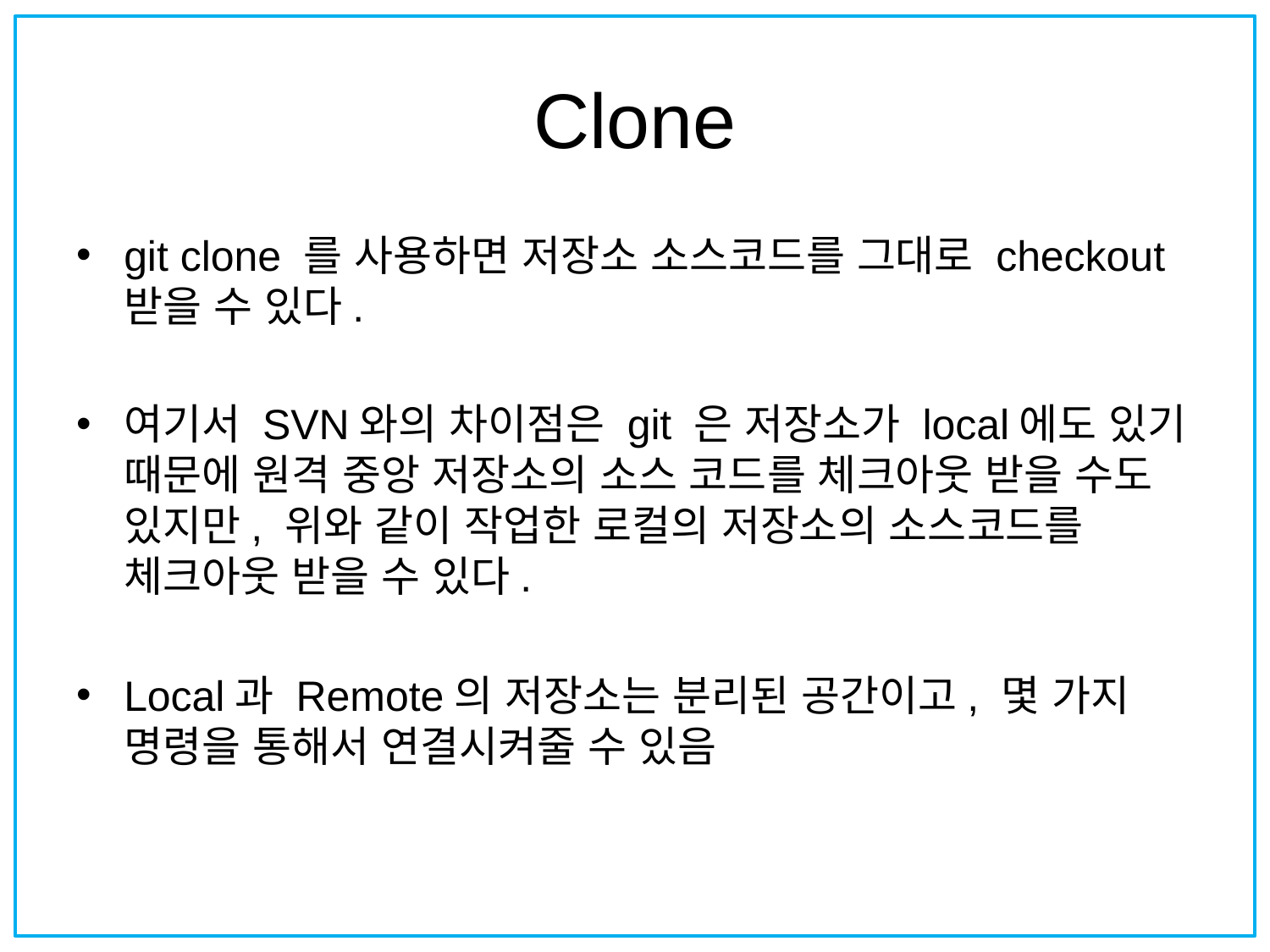

# Clone
git clone 를 사용하면 저장소 소스코드를 그대로 checkout 받을 수 있다.

여기서 SVN와의 차이점은 git 은 저장소가 local에도 있기 때문에 원격 중앙 저장소의 소스 코드를 체크아웃 받을 수도 있지만, 위와 같이 작업한 로컬의 저장소의 소스코드를 체크아웃 받을 수 있다.

Local과 Remote의 저장소는 분리된 공간이고, 몇 가지 명령을 통해서 연결시켜줄 수 있음